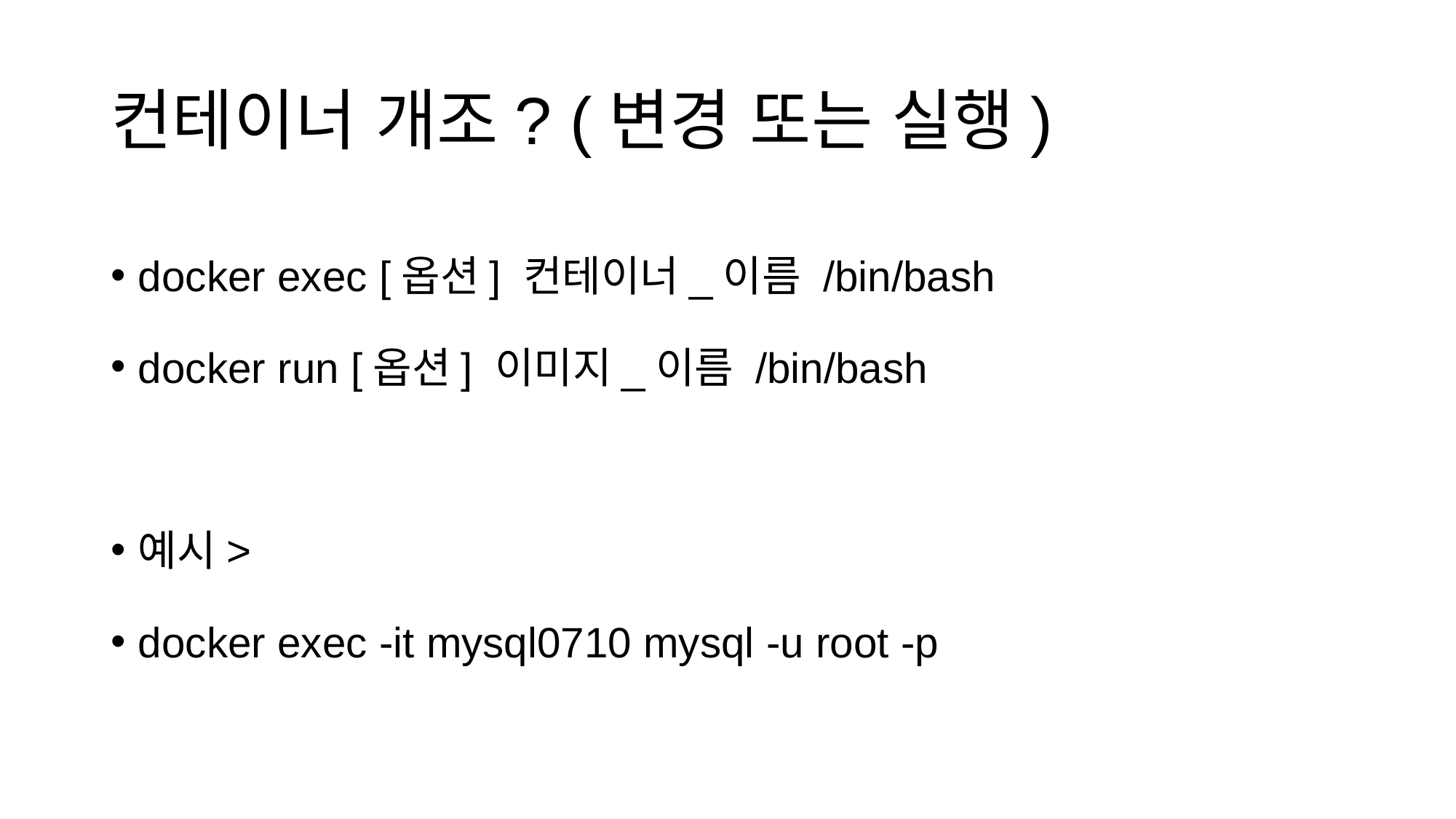

# 컨테이너 개조? (변경 또는 실행)
docker exec [옵션] 컨테이너_이름 /bin/bash
docker run [옵션] 이미지_이름 /bin/bash

예시>
docker exec -it mysql0710 mysql -u root -p